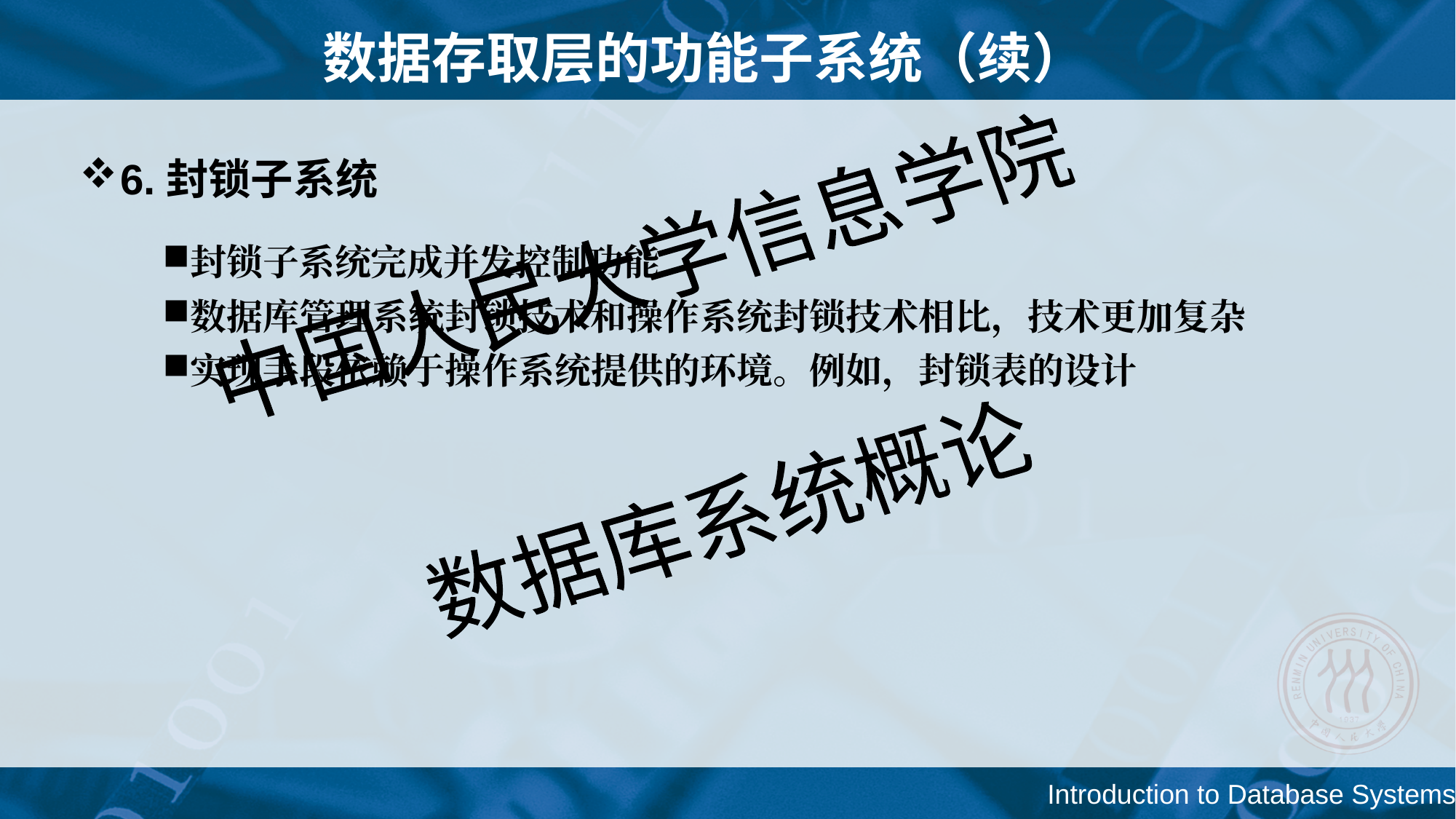

数据存取层的功能子系统（续）
6.封锁子系统
封锁子系统完成并发控制功能
数据库管理系统封锁技术和操作系统封锁技术相比，技术更加复杂
实现手段依赖于操作系统提供的环境。例如，封锁表的设计